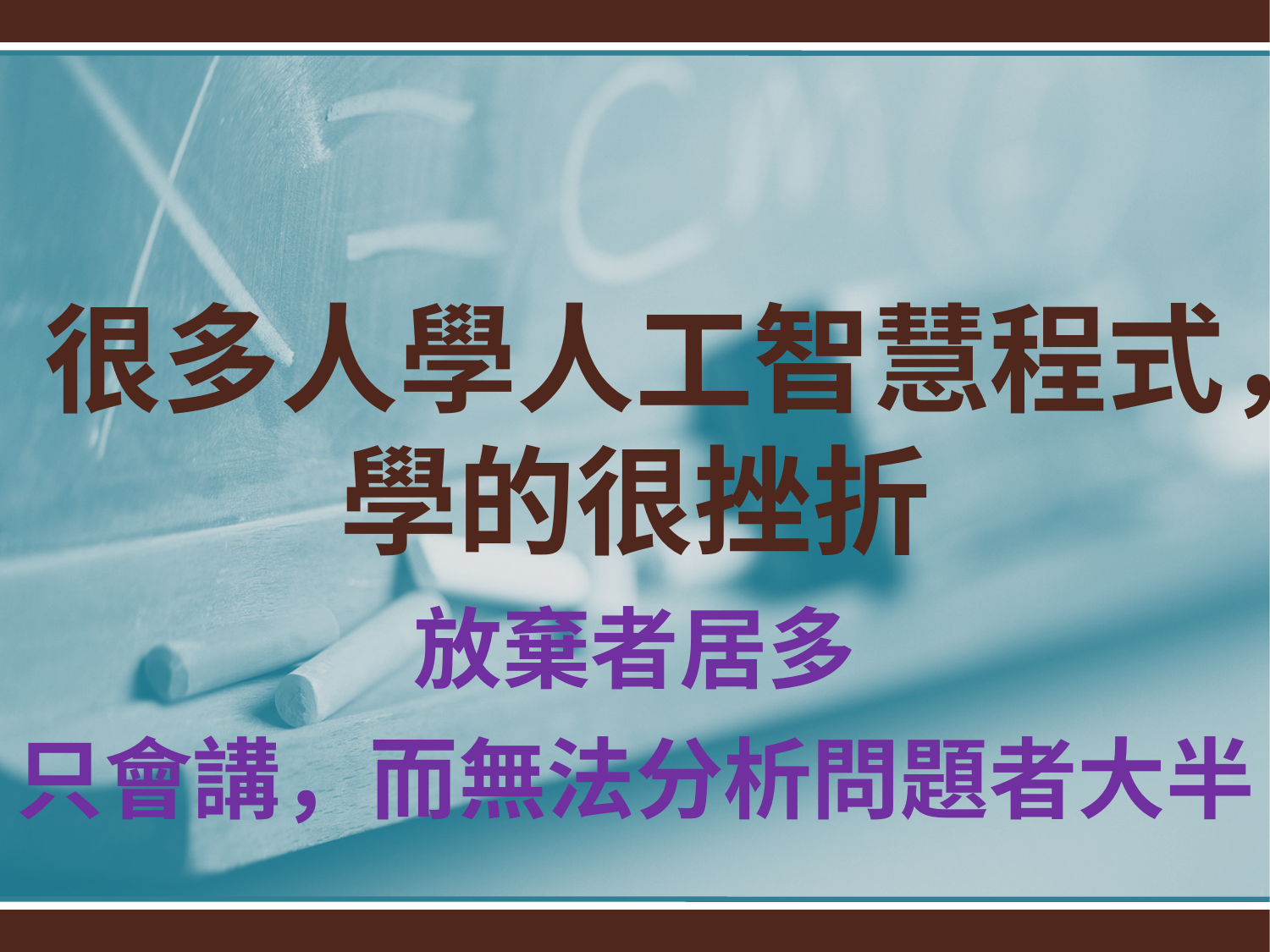

很多人學人工智慧程式，學的很挫折
放棄者居多
只會講，而無法分析問題者大半